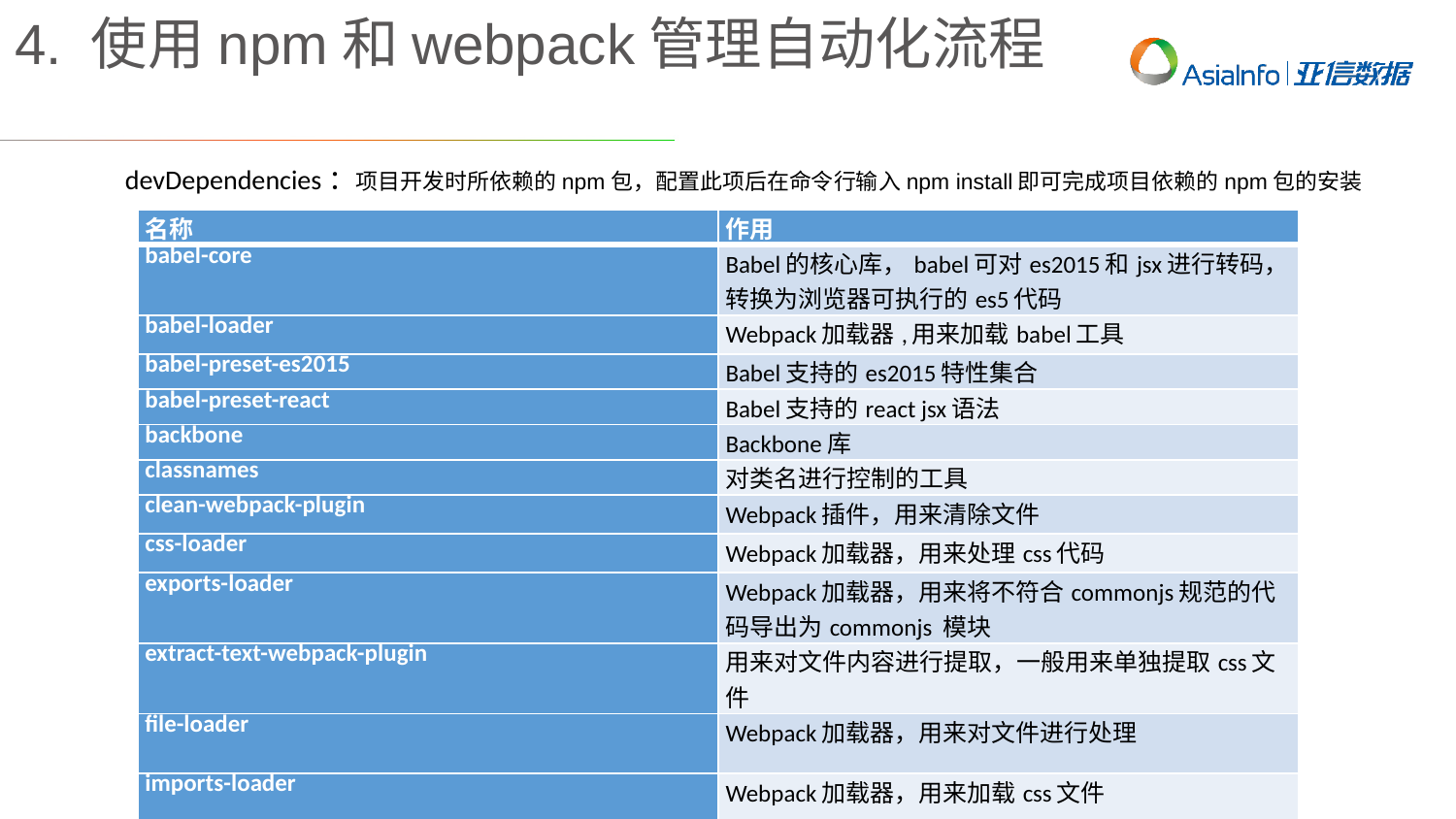

4. 使用npm和webpack管理自动化流程
devDependencies：项目开发时所依赖的npm包，配置此项后在命令行输入npm install即可完成项目依赖的npm包的安装

| 名称 | 作用 |
| --- | --- |
| babel-core | Babel的核心库，babel可对es2015和jsx进行转码，转换为浏览器可执行的es5代码 |
| babel-loader | Webpack加载器,用来加载babel工具 |
| babel-preset-es2015 | Babel支持的es2015特性集合 |
| babel-preset-react | Babel支持的react jsx语法 |
| backbone | Backbone库 |
| classnames | 对类名进行控制的工具 |
| clean-webpack-plugin | Webpack插件，用来清除文件 |
| css-loader | Webpack加载器，用来处理css代码 |
| exports-loader | Webpack加载器，用来将不符合commonjs规范的代码导出为commonjs 模块 |
| extract-text-webpack-plugin | 用来对文件内容进行提取，一般用来单独提取css文件 |
| file-loader | Webpack加载器，用来对文件进行处理 |
| imports-loader | Webpack加载器，用来加载css文件 |